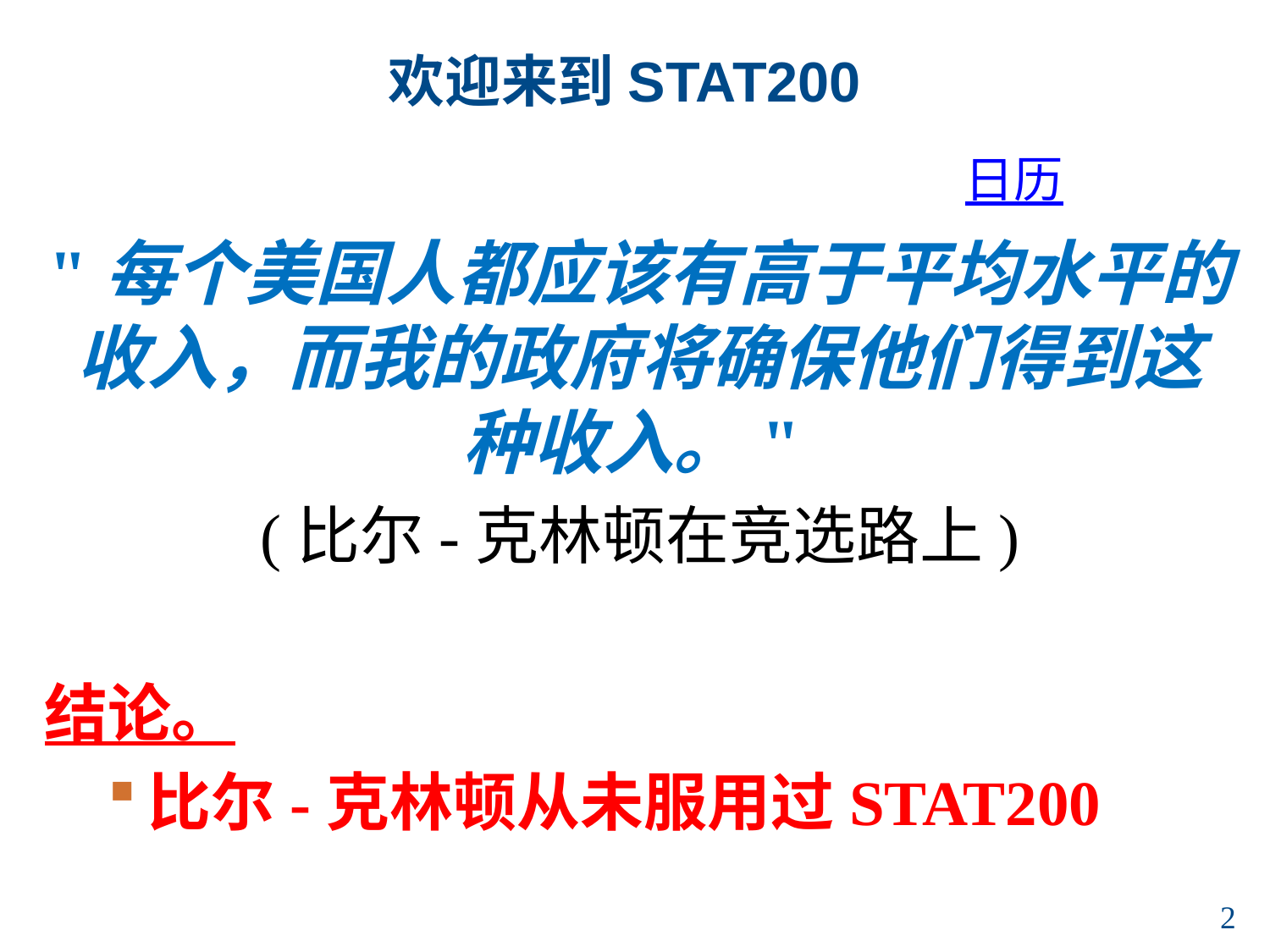

# 欢迎来到STAT200
日历
"每个美国人都应该有高于平均水平的收入，而我的政府将确保他们得到这种收入。"
(比尔-克林顿在竞选路上)

结论。
比尔-克林顿从未服用过STAT200
2